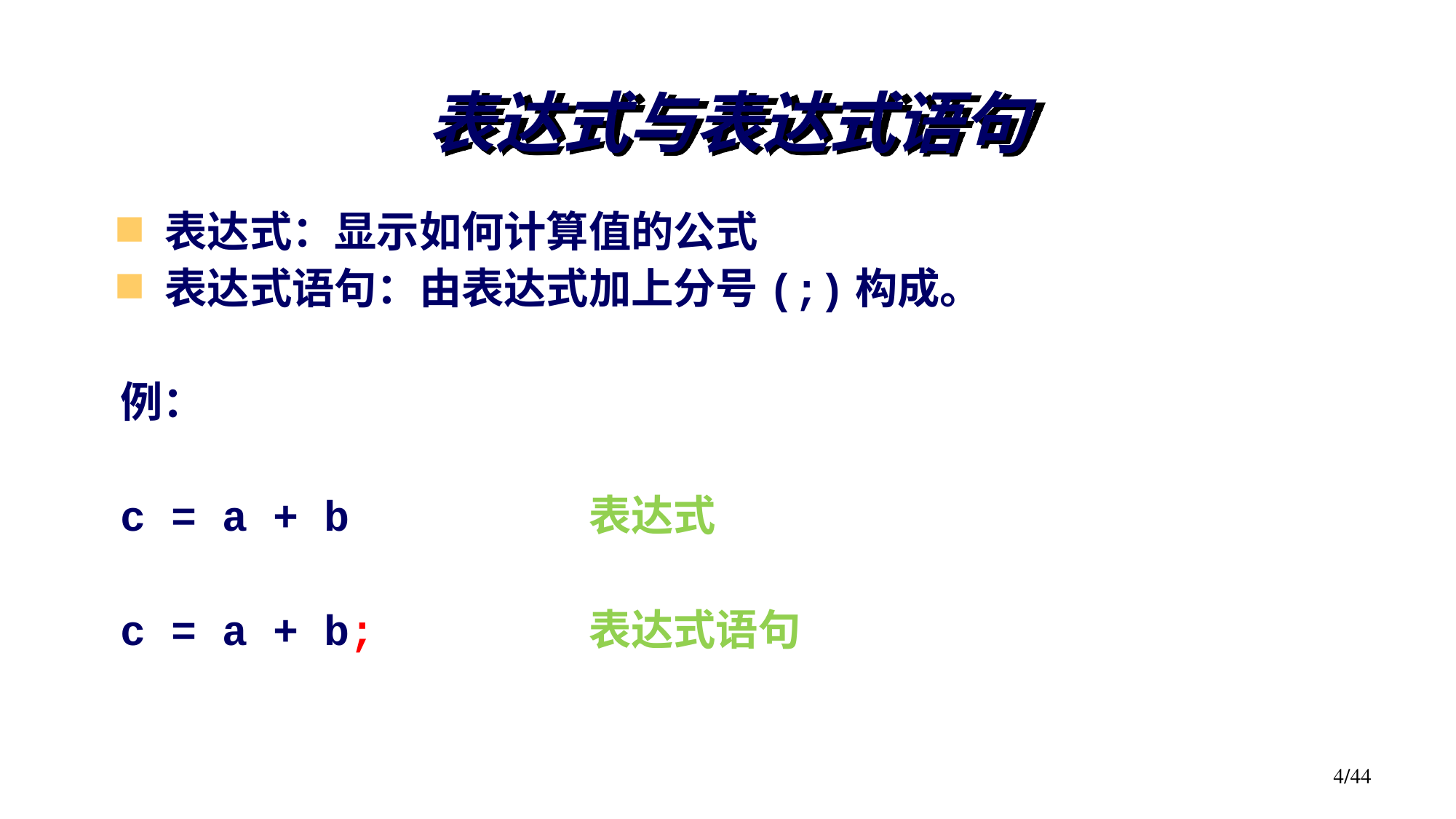

# 表达式与表达式语句
表达式：显示如何计算值的公式
表达式语句：由表达式加上分号(;)构成。

例：

c = a + b         表达式

c = a + b;        表达式语句